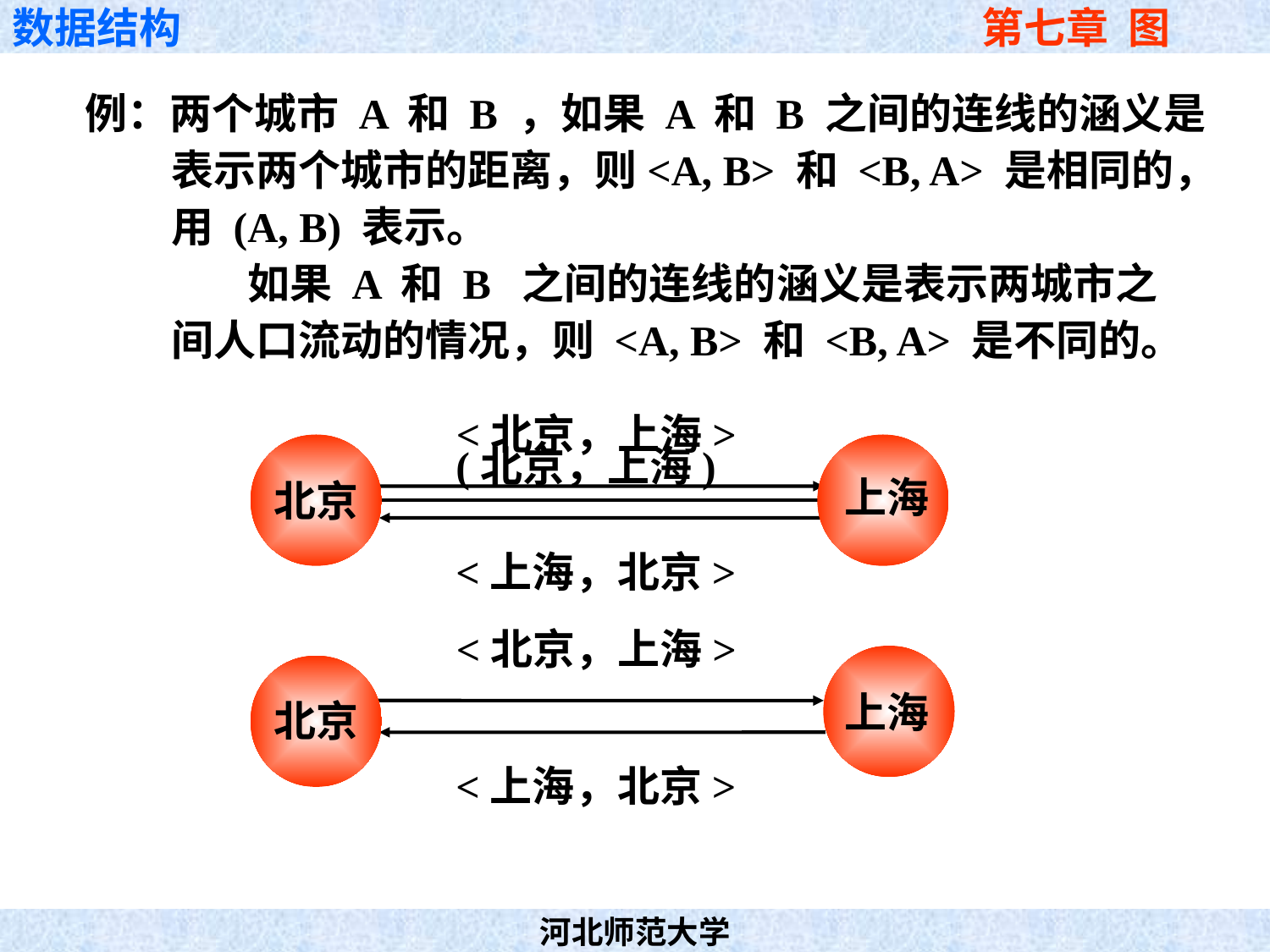

例：两个城市 A 和 B ，如果 A 和 B 之间的连线的涵义是
        表示两个城市的距离，则<A, B> 和 <B, A> 是相同的，
        用 (A, B) 表示。
                如果 A 和 B  之间的连线的涵义是表示两城市之
        间人口流动的情况，则 <A, B> 和 <B, A> 是不同的。
<北京，上海>

<上海，北京>
(北京，上海)

北京

上海
<北京，上海>

上海

北京

<上海，北京>